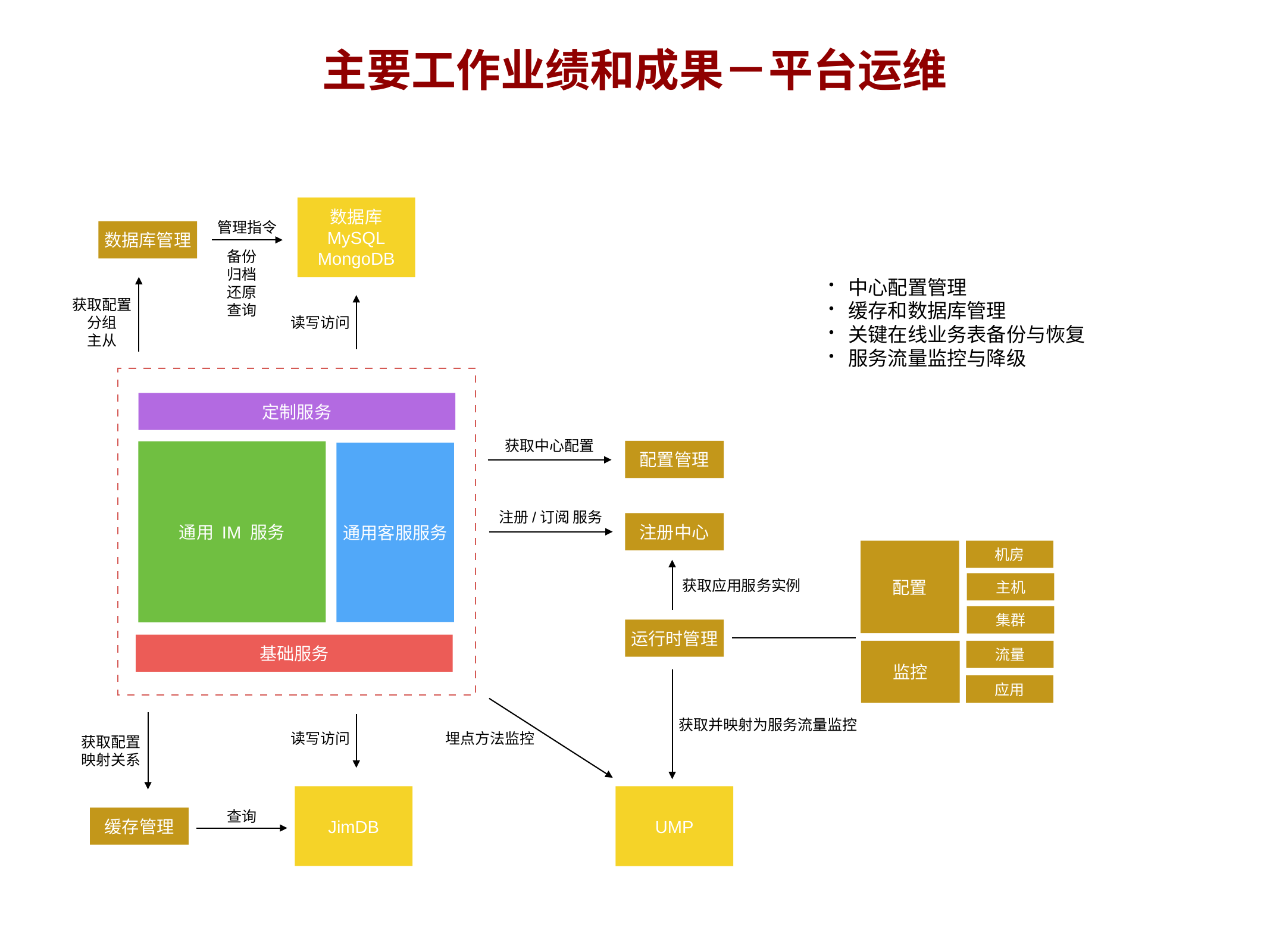

主要工作业绩和成果－平台运维
数据库
MySQL
MongoDB
管理指令
数据库管理
备份
归档
还原
查询

中心配置管理
缓存和数据库管理
关键在线业务表备份与恢复
服务流量监控与降级

获取配置
分组
主从

读写访问

定制服务
获取中心配置
配置管理
通用 IM 服务
通用客服服务

注册/订阅 服务
注册中心

配置
机房
主机
集群
流量
监控
应用

获取应用服务实例
运行时管理
基础服务

获取并映射为服务流量监控

读写访问
埋点方法监控
获取配置
映射关系
JimDB
UMP
查询
缓存管理